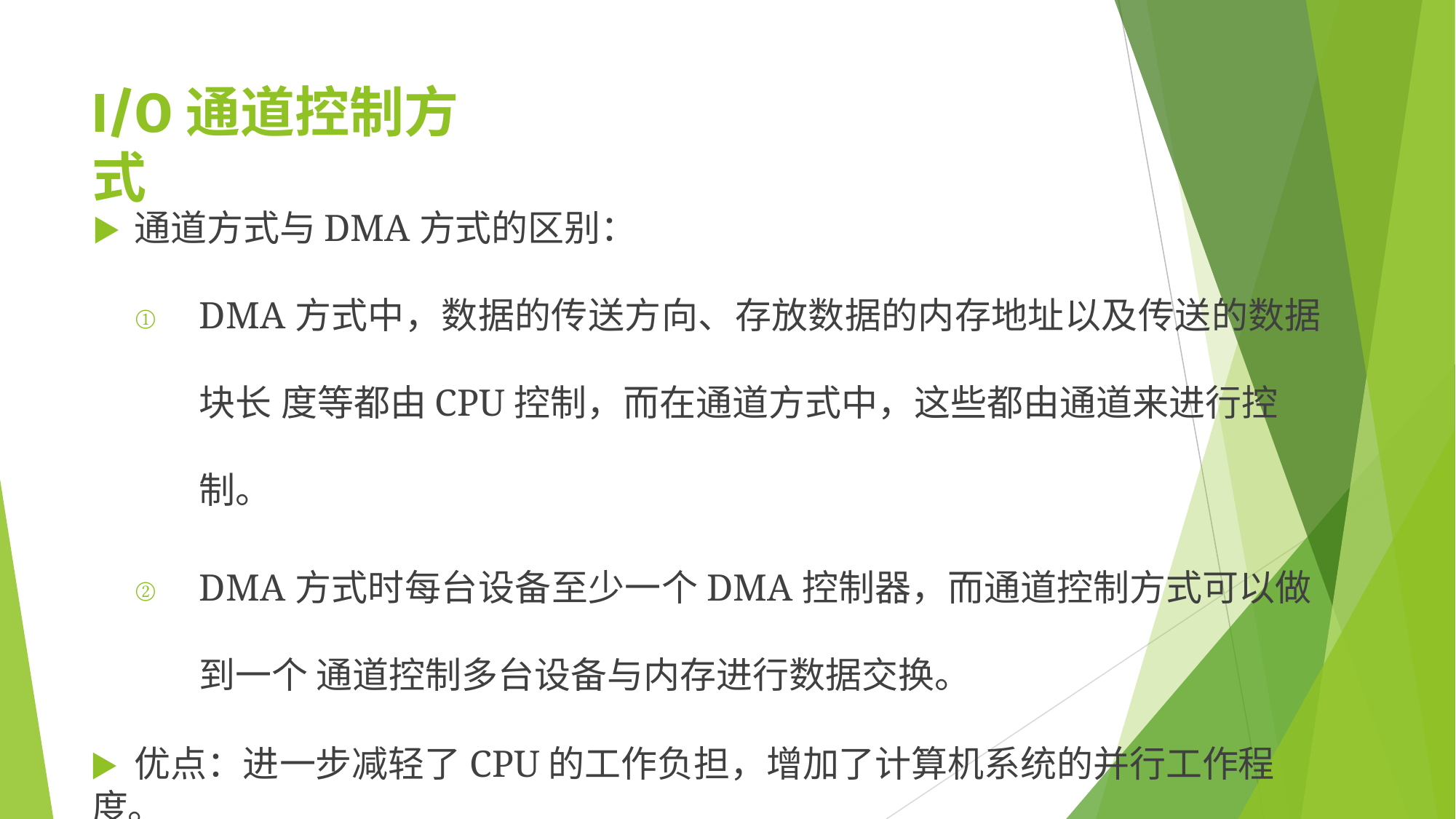

# I/O通道控制方式
▶	通道方式与DMA方式的区别：
①	DMA方式中，数据的传送方向、存放数据的内存地址以及传送的数据块长 度等都由CPU控制，而在通道方式中，这些都由通道来进行控制。
②	DMA方式时每台设备至少一个DMA控制器，而通道控制方式可以做到一个 通道控制多台设备与内存进行数据交换。

▶	优点：进一步减轻了CPU的工作负担，增加了计算机系统的并行工作程度。